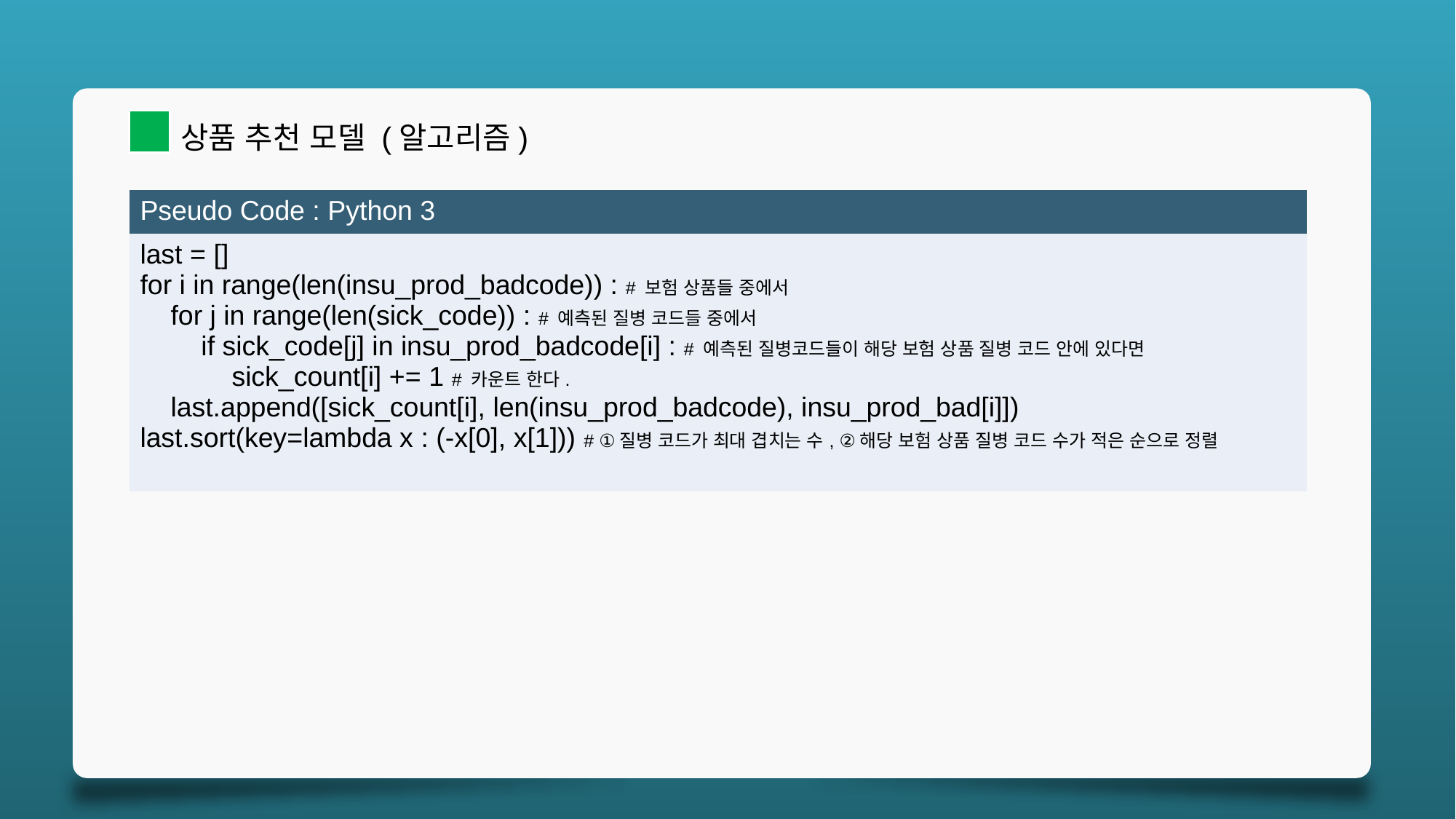

상품 추천 모델 (알고리즘)
| Pseudo Code : Python 3 |
| --- |
| last = [] for i in range(len(insu\_prod\_badcode)) : # 보험 상품들 중에서 for j in range(len(sick\_code)) : # 예측된 질병 코드들 중에서 if sick\_code[j] in insu\_prod\_badcode[i] : # 예측된 질병코드들이 해당 보험 상품 질병 코드 안에 있다면 sick\_count[i] += 1 # 카운트 한다. last.append([sick\_count[i], len(insu\_prod\_badcode), insu\_prod\_bad[i]]) last.sort(key=lambda x : (-x[0], x[1])) # ①질병 코드가 최대 겹치는 수, ②해당 보험 상품 질병 코드 수가 적은 순으로 정렬 |